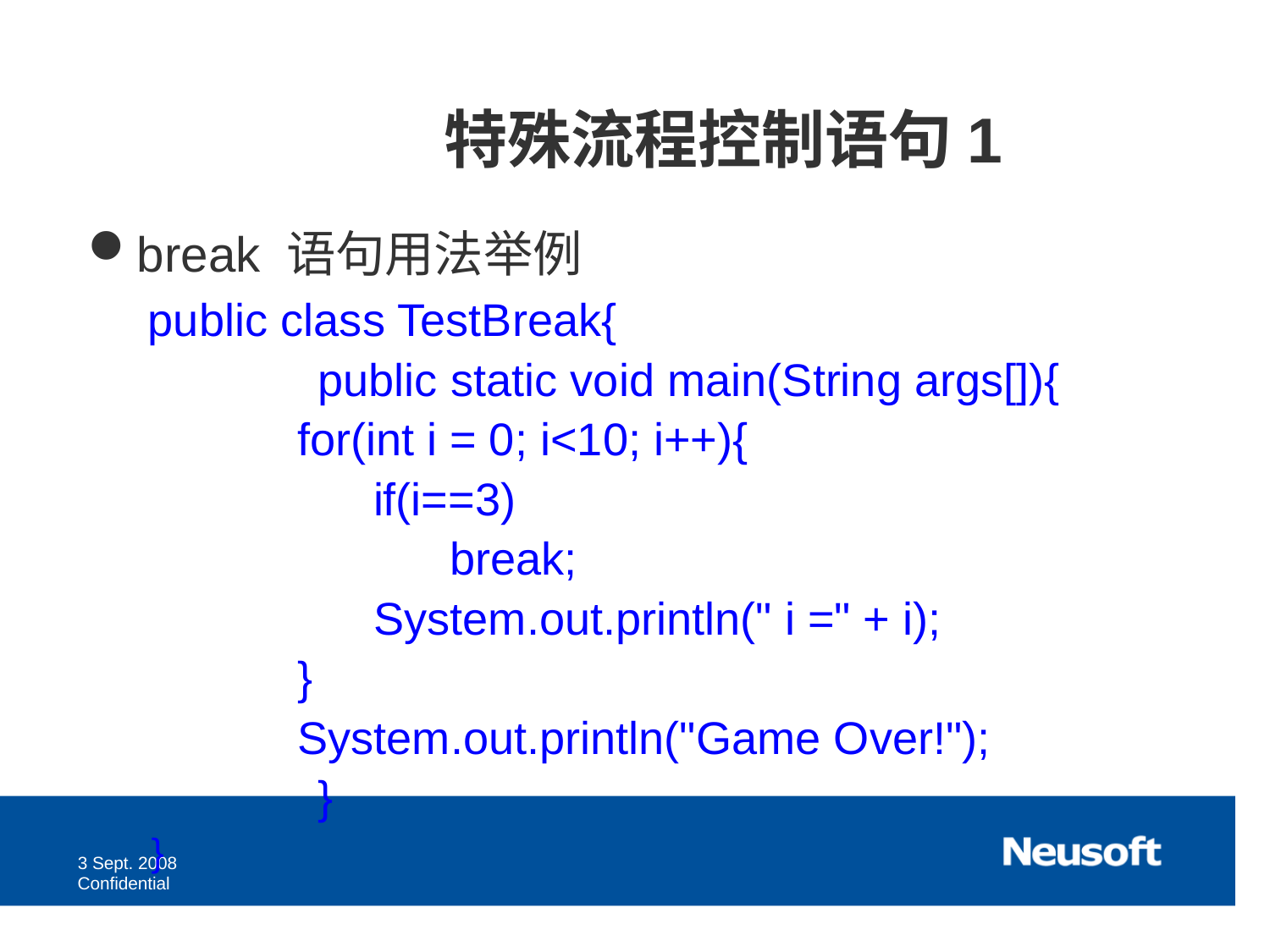

特殊流程控制语句1
break 语句用法举例
	 public class TestBreak{
		public static void main(String args[]){
	    for(int i = 0; i<10; i++){
	     	if(i==3)
		      break;
	    	System.out.println(" i =" + i);
	    }
	    System.out.println("Game Over!");
		}
}